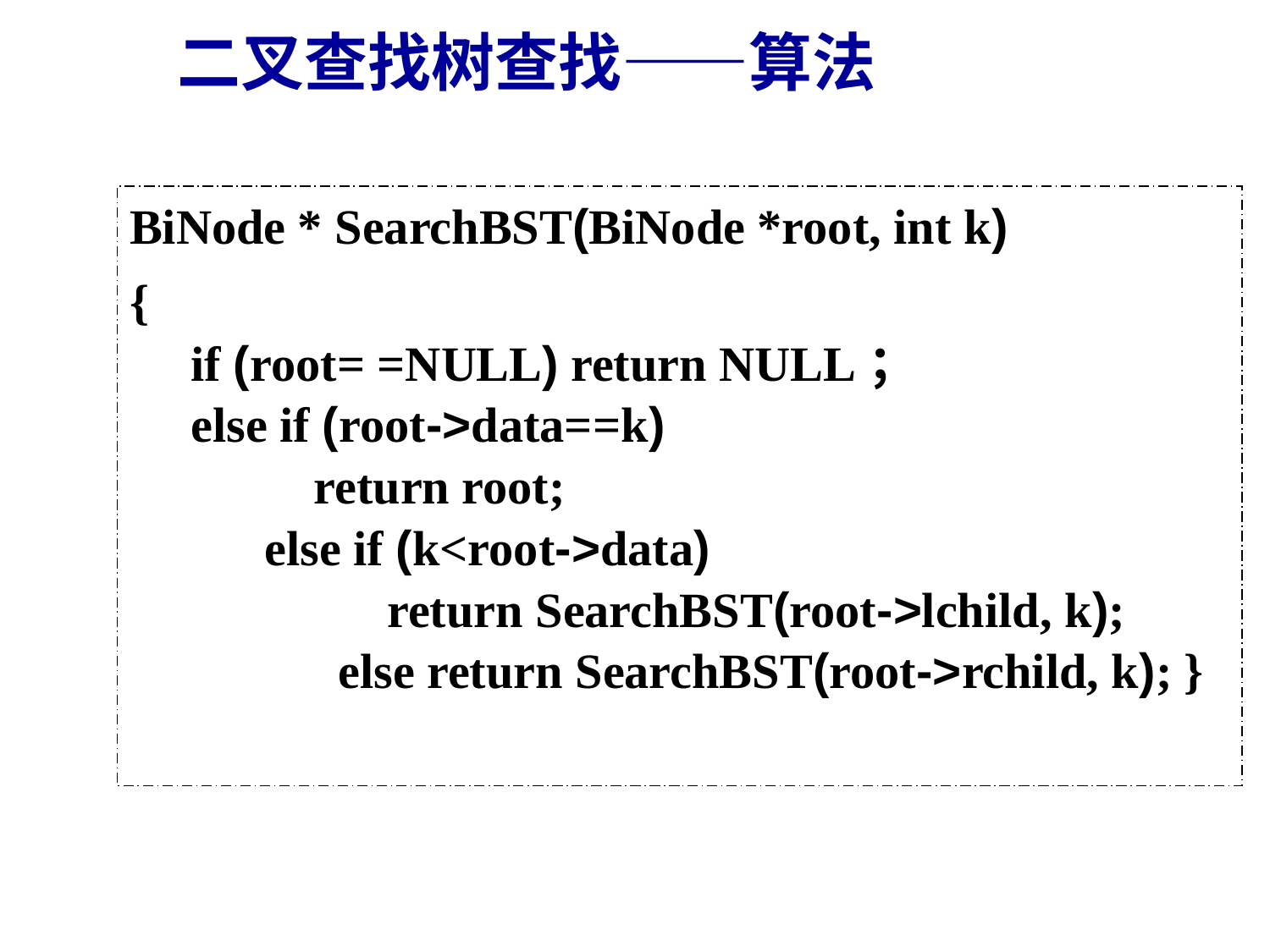

二叉查找树查找——算法
BiNode * SearchBST(BiNode *root, int k)
{
     if (root= =NULL) return NULL；
     else if (root->data==k)
               return root;
           else if (k<root->data)
                     return SearchBST(root->lchild, k);
                 else return SearchBST(root->rchild, k); }